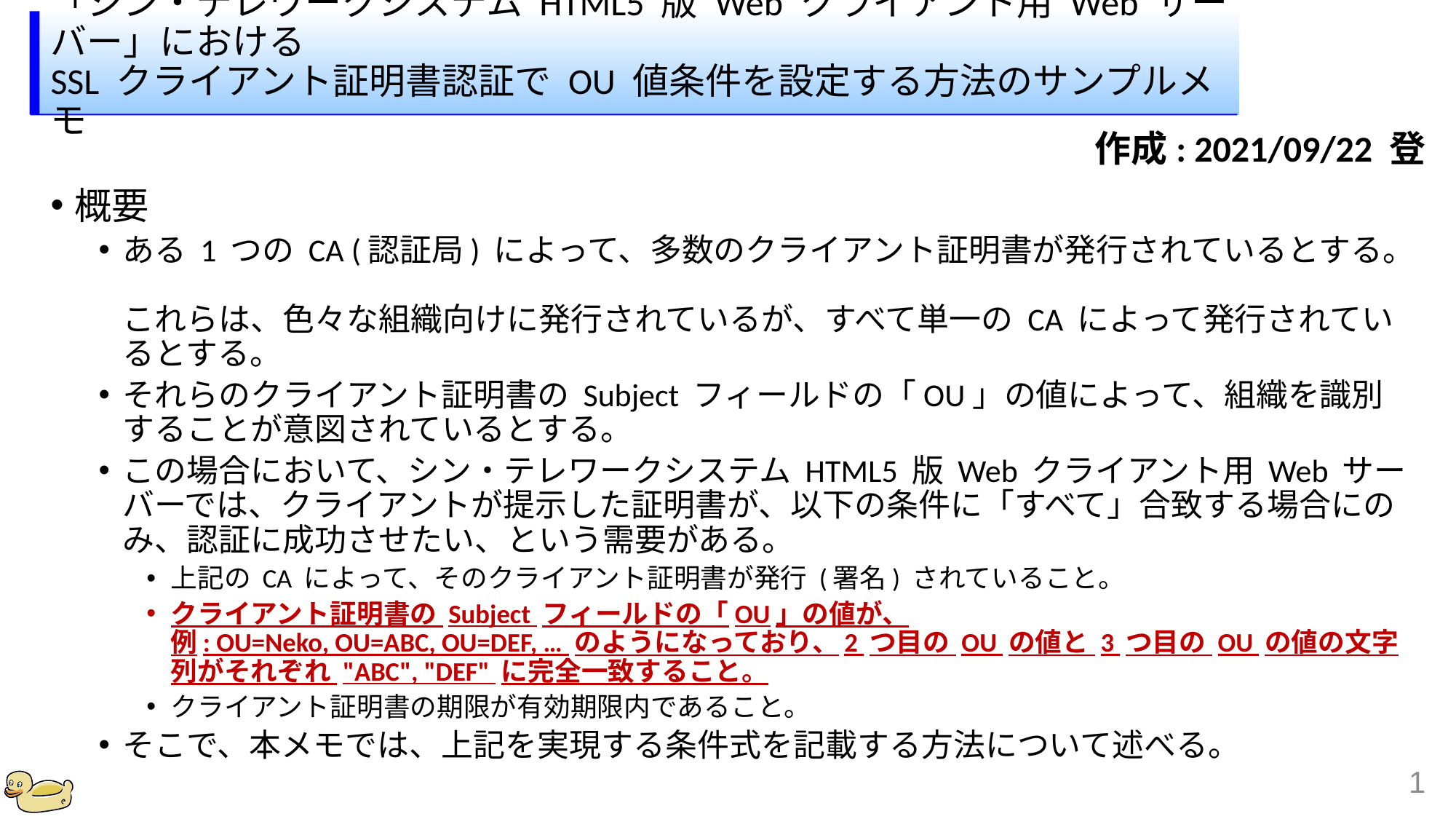

# 「シン・テレワークシステム HTML5 版 Web クライアント用 Web サーバー」における SSL クライアント証明書認証で OU 値条件を設定する方法のサンプルメモ
作成: 2021/09/22 登
概要
ある 1 つの CA (認証局) によって、多数のクライアント証明書が発行されているとする。
これらは、色々な組織向けに発行されているが、すべて単一の CA によって発行されているとする。
それらのクライアント証明書の Subject フィールドの「OU」の値によって、組織を識別することが意図されているとする。
この場合において、シン・テレワークシステム HTML5 版 Web クライアント用 Web サーバーでは、クライアントが提示した証明書が、以下の条件に「すべて」合致する場合にのみ、認証に成功させたい、という需要がある。
上記の CA によって、そのクライアント証明書が発行 (署名) されていること。
クライアント証明書の Subject フィールドの「OU」の値が、
例: OU=Neko, OU=ABC, OU=DEF, … のようになっており、2 つ目の OU の値と 3 つ目の OU の値の文字列がそれぞれ "ABC", "DEF" に完全一致すること。
クライアント証明書の期限が有効期限内であること。
そこで、本メモでは、上記を実現する条件式を記載する方法について述べる。

1